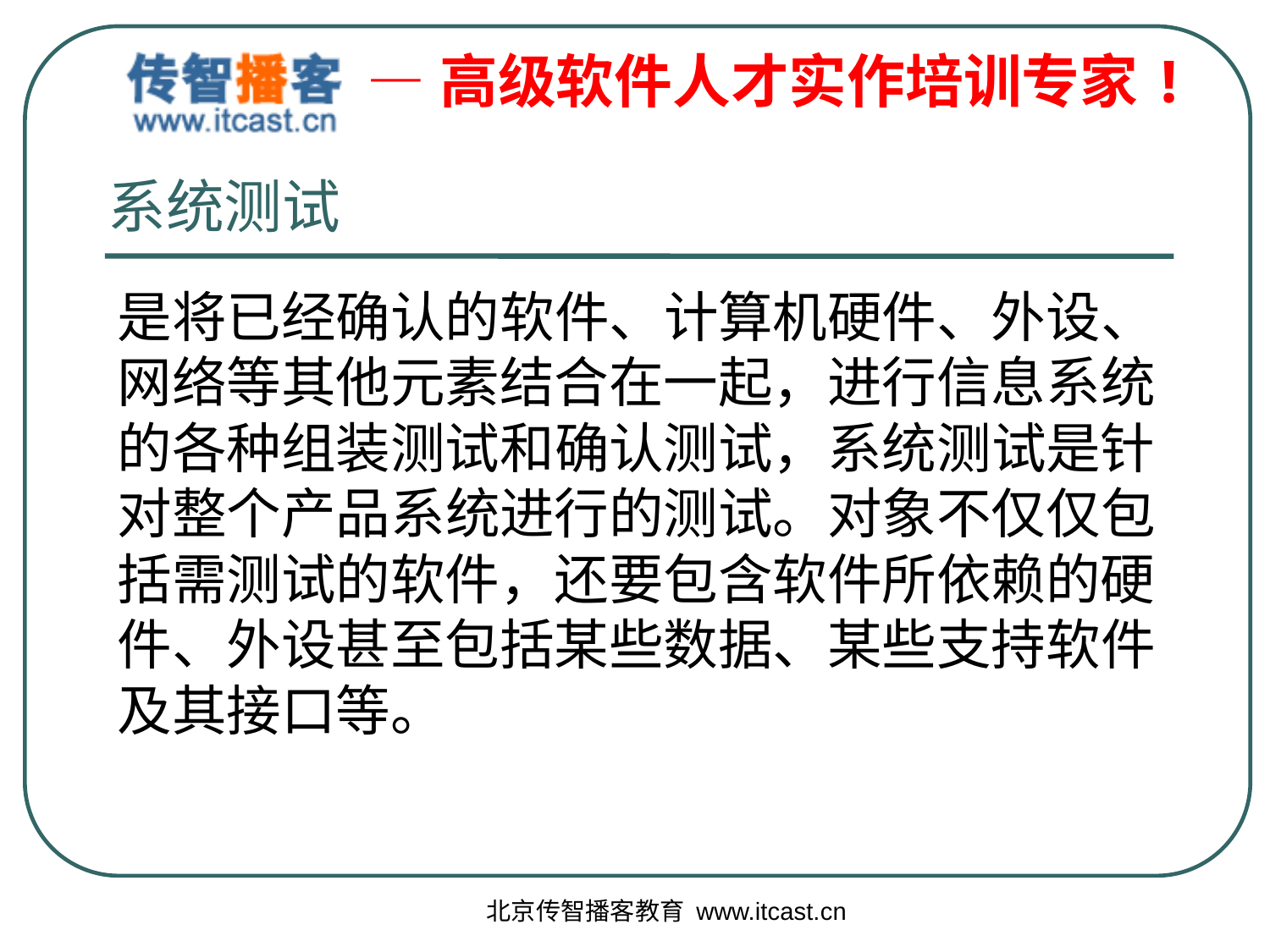

# 系统测试
是将已经确认的软件、计算机硬件、外设、网络等其他元素结合在一起，进行信息系统的各种组装测试和确认测试，系统测试是针对整个产品系统进行的测试。对象不仅仅包括需测试的软件，还要包含软件所依赖的硬件、外设甚至包括某些数据、某些支持软件及其接口等。
北京传智播客教育 www.itcast.cn